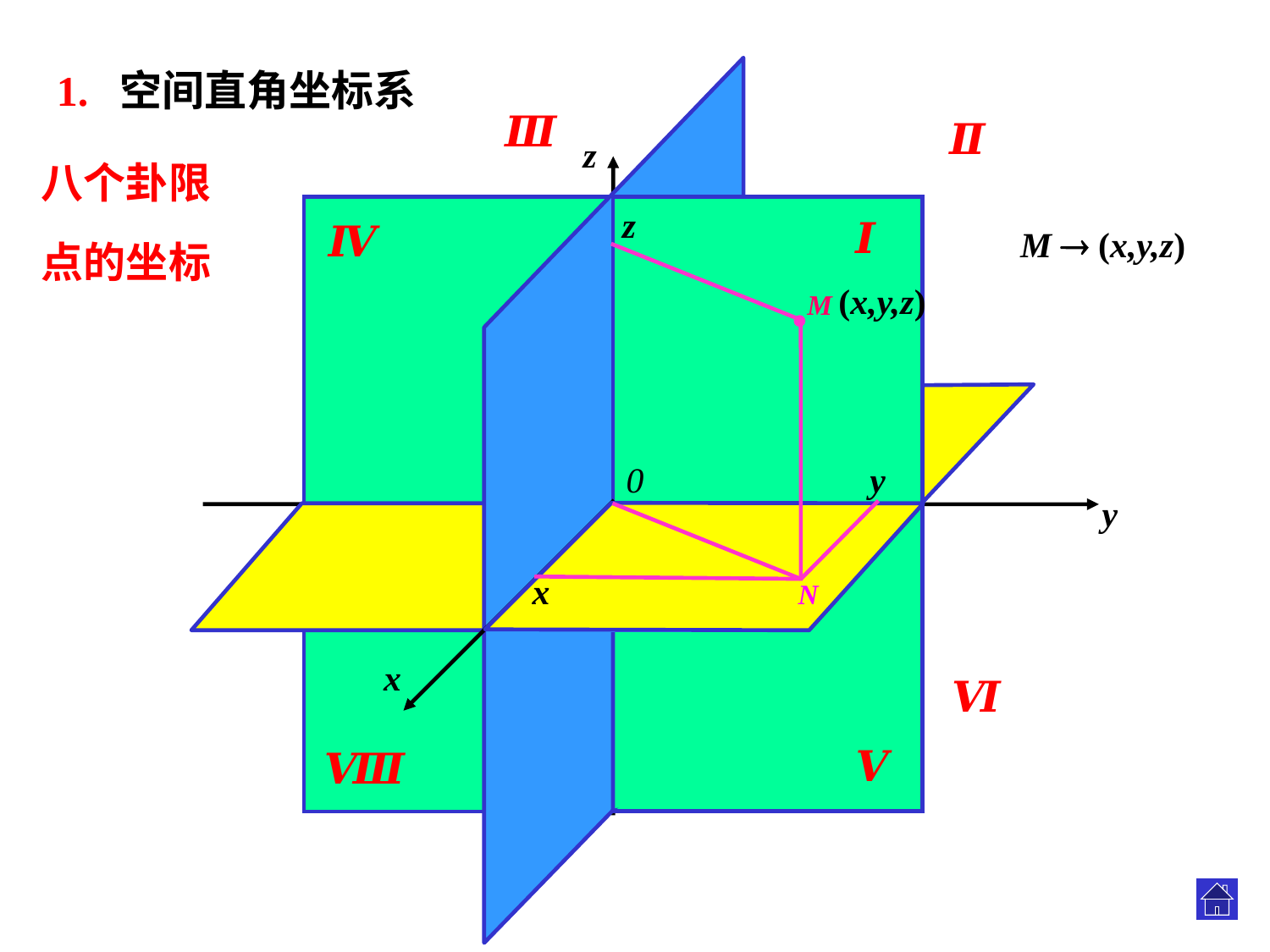

1.  空间直角坐标系

Ⅲ
Ⅱ
z

y

八个卦限

z

Ⅰ
Ⅳ
M → (x,y,z)
点的坐标

(x,y,z)
M

0
y

x

.
x
N

Ⅵ
Ⅴ
Ⅷ